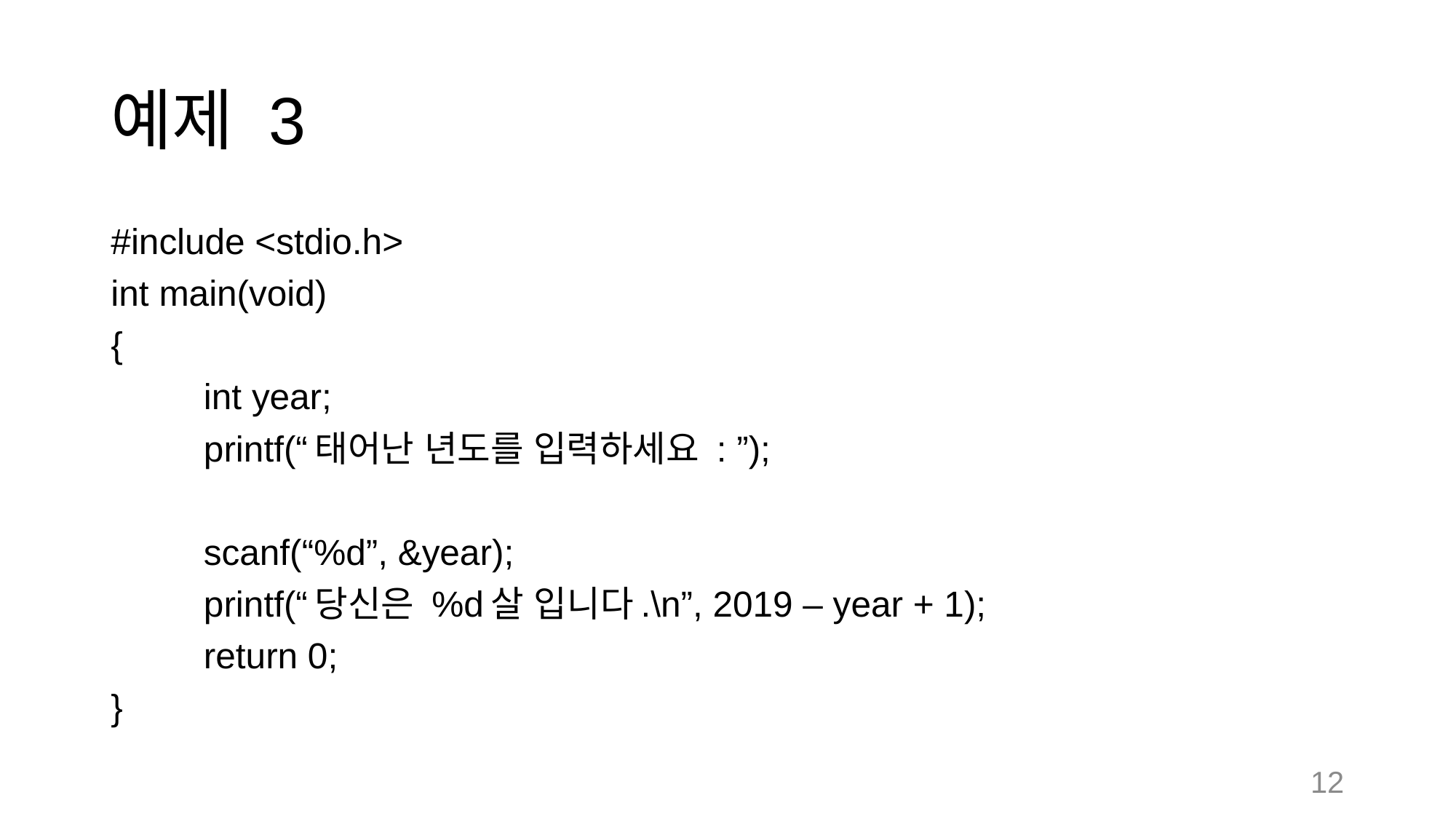

# 예제 3
#include <stdio.h>
int main(void)
{
	int year;
	printf(“태어난 년도를 입력하세요 : ”);

	scanf(“%d”, &year);
	printf(“당신은 %d살 입니다.\n”, 2019 – year + 1);
	return 0;
}
12